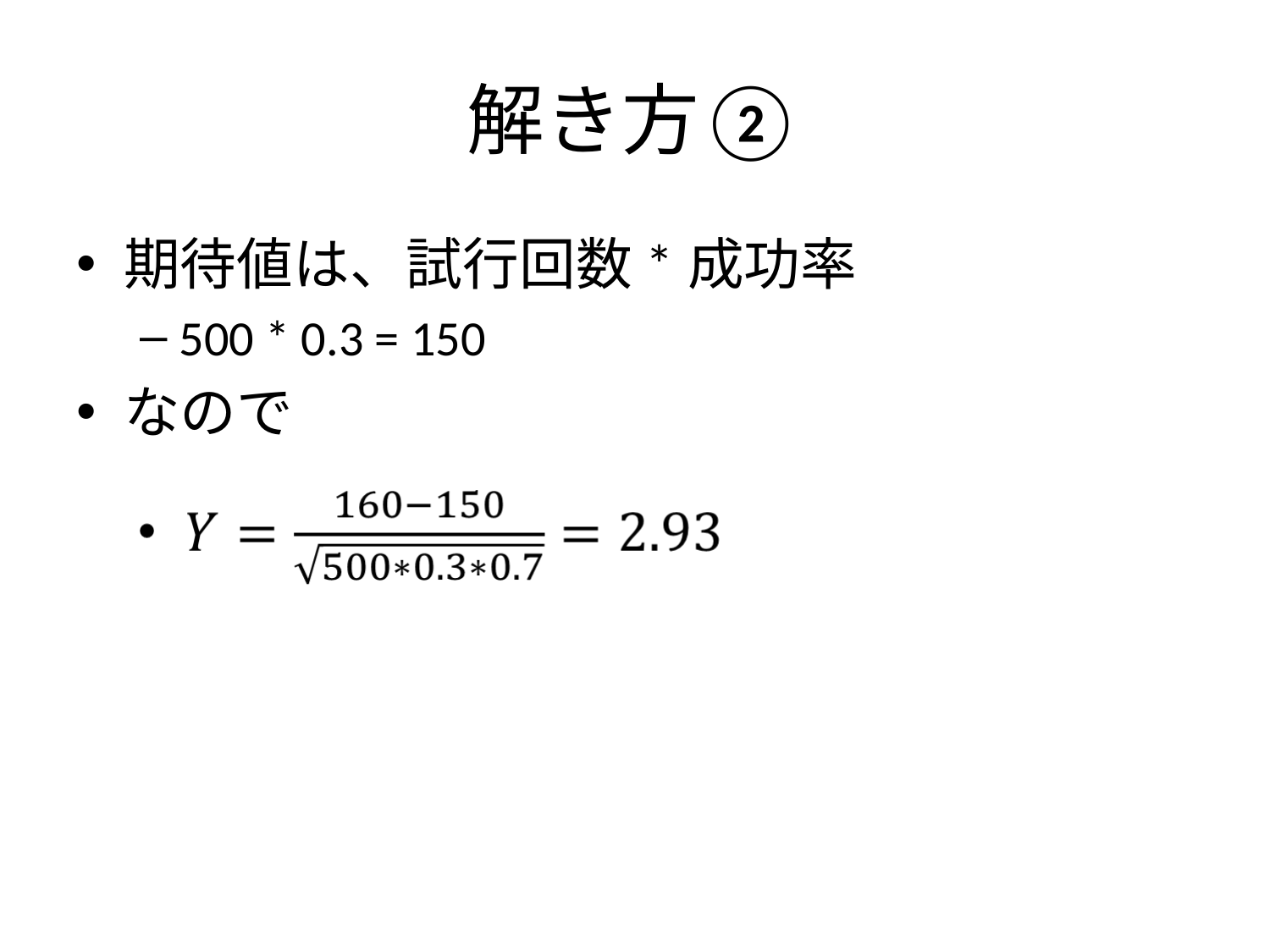

# 解き方②
期待値は、試行回数*成功率
500 * 0.3 = 150
なので